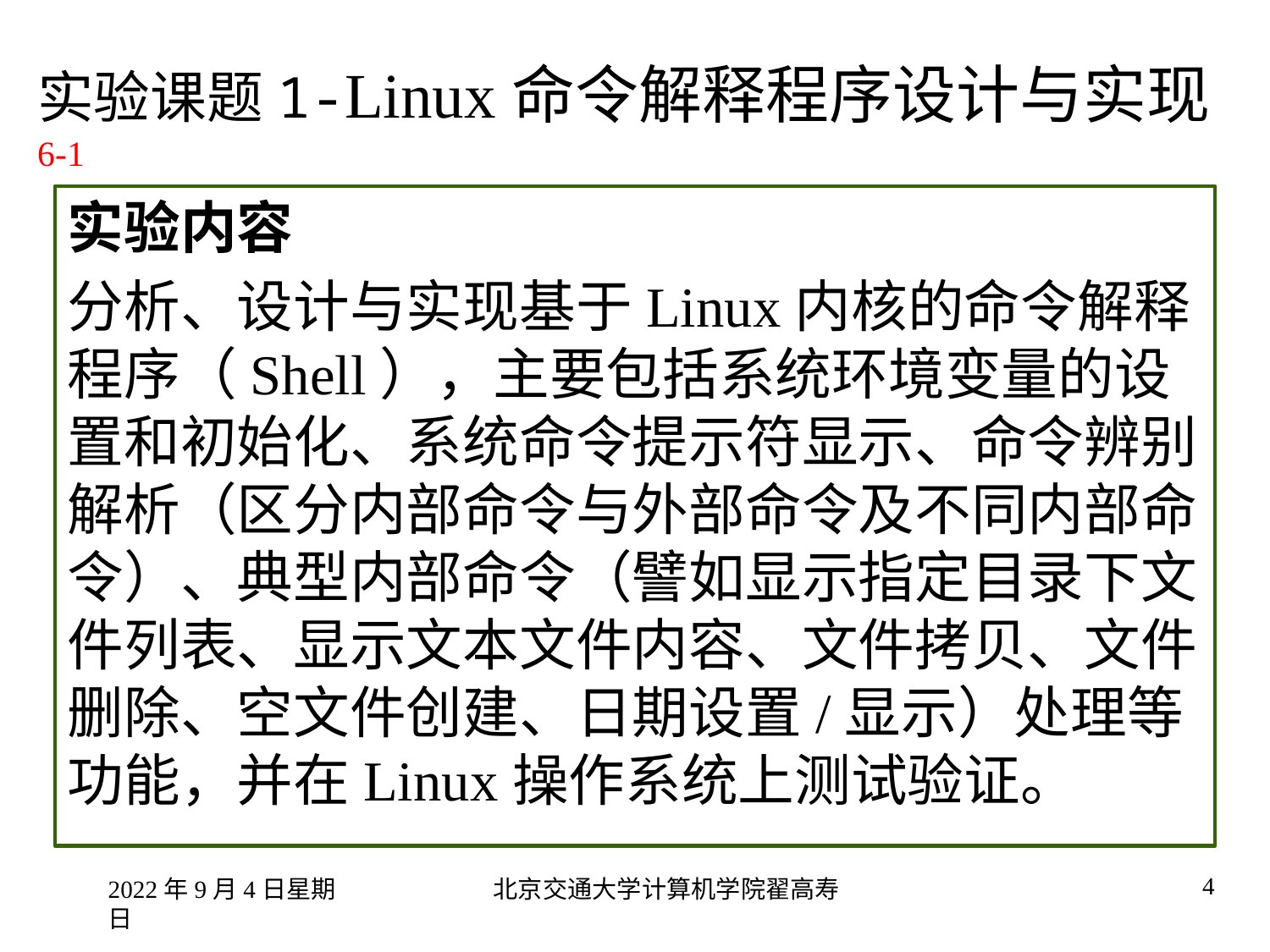

# 实验课题1-Linux命令解释程序设计与实现6-1
实验内容
分析、设计与实现基于Linux内核的命令解释程序（Shell），主要包括系统环境变量的设置和初始化、系统命令提示符显示、命令辨别解析（区分内部命令与外部命令及不同内部命令）、典型内部命令（譬如显示指定目录下文件列表、显示文本文件内容、文件拷贝、文件删除、空文件创建、日期设置/显示）处理等功能，并在Linux操作系统上测试验证。
2022年9月4日星期日
北京交通大学计算机学院翟高寿
4